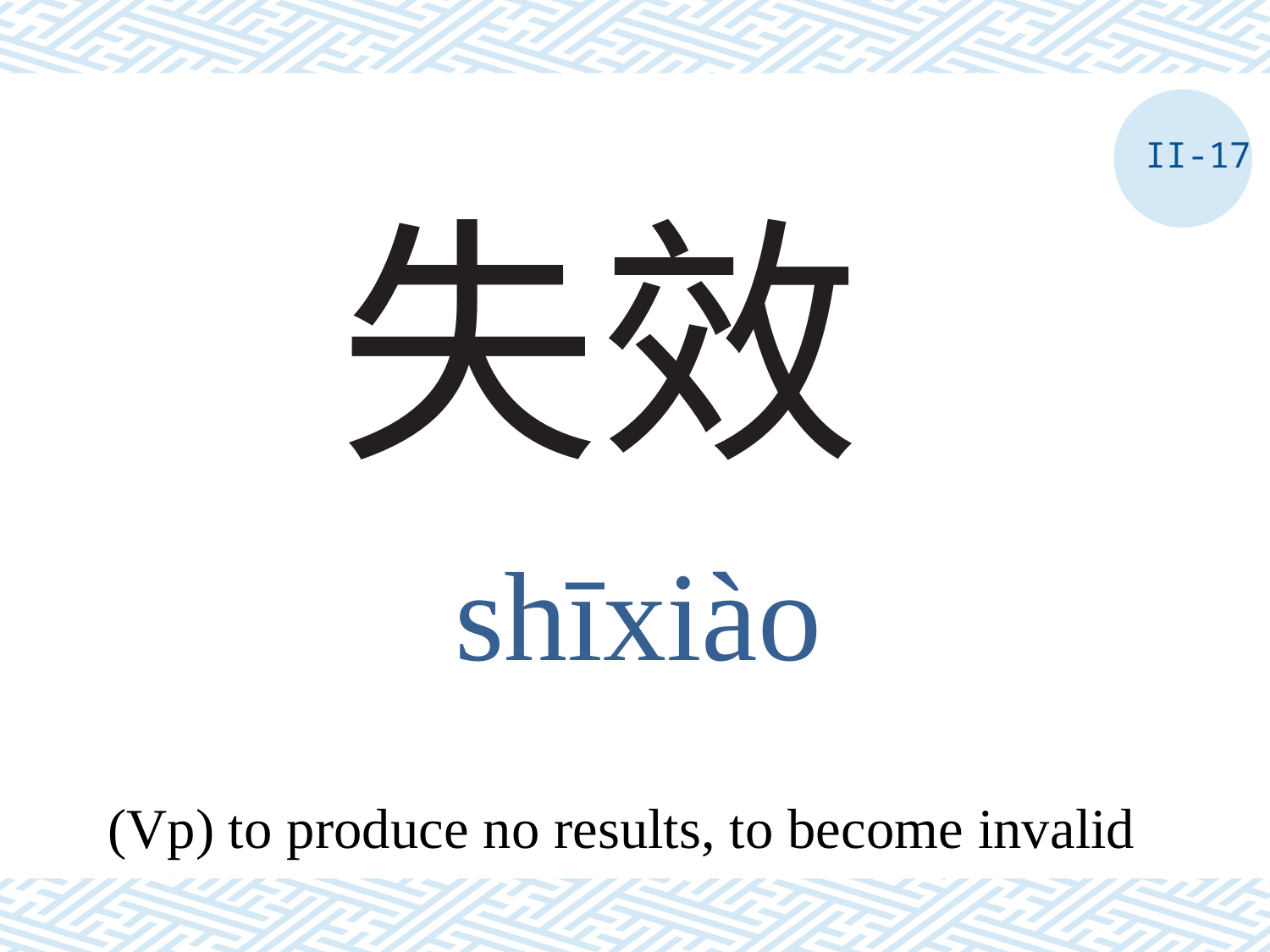

II-17

# 失效
shīxiào
(Vp) to produce no results, to become invalid